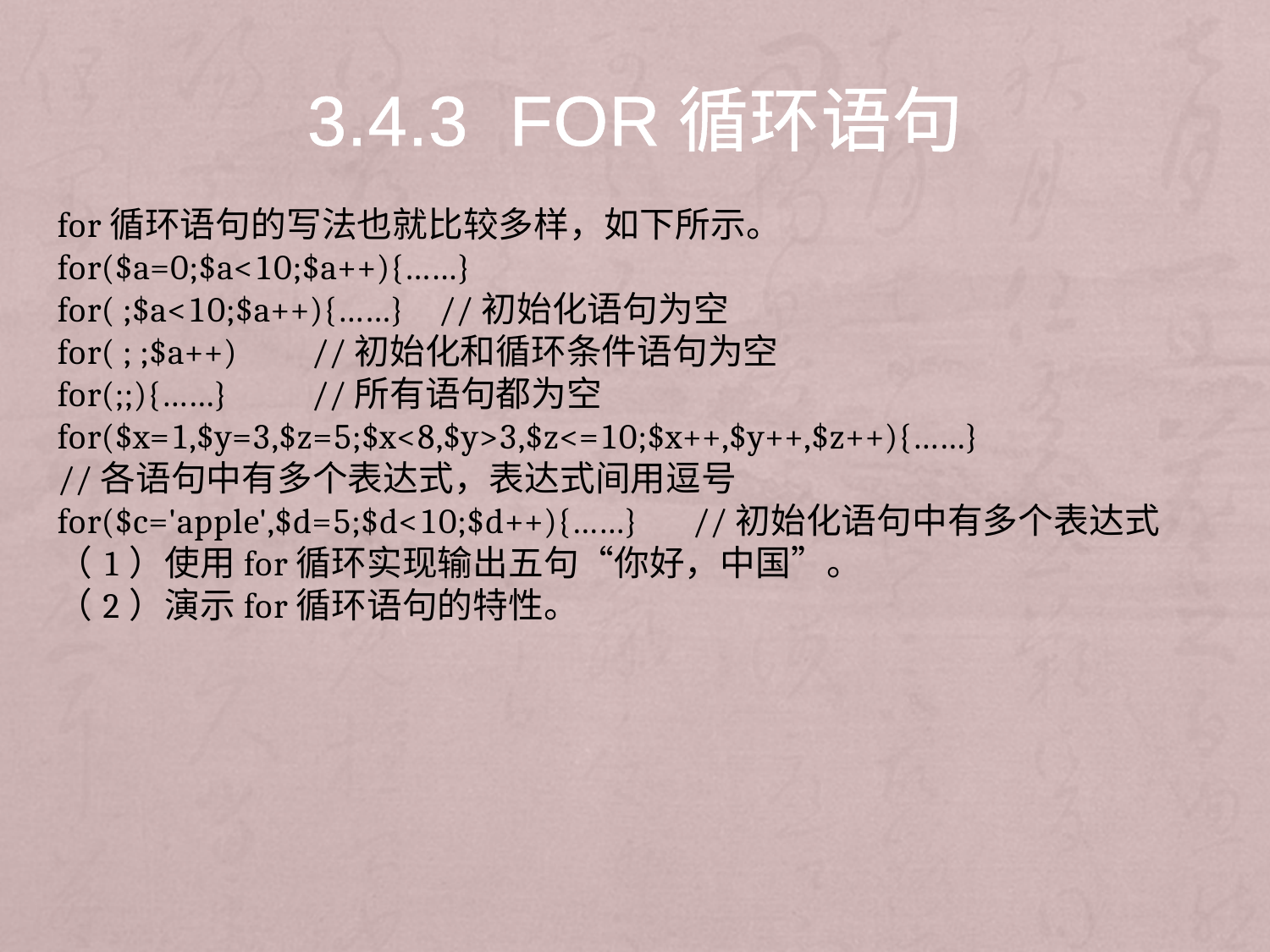

# 3.4.3  for循环语句
for循环语句的写法也就比较多样，如下所示。
for($a=0;$a<10;$a++){……}
for( ;$a<10;$a++){……}	//初始化语句为空
for( ; ;$a++)	//初始化和循环条件语句为空
for(;;){……}	//所有语句都为空
for($x=1,$y=3,$z=5;$x<8,$y>3,$z<=10;$x++,$y++,$z++){……}		//各语句中有多个表达式，表达式间用逗号
for($c='apple',$d=5;$d<10;$d++){……}	//初始化语句中有多个表达式
（1）使用for循环实现输出五句“你好，中国”。
（2）演示for循环语句的特性。